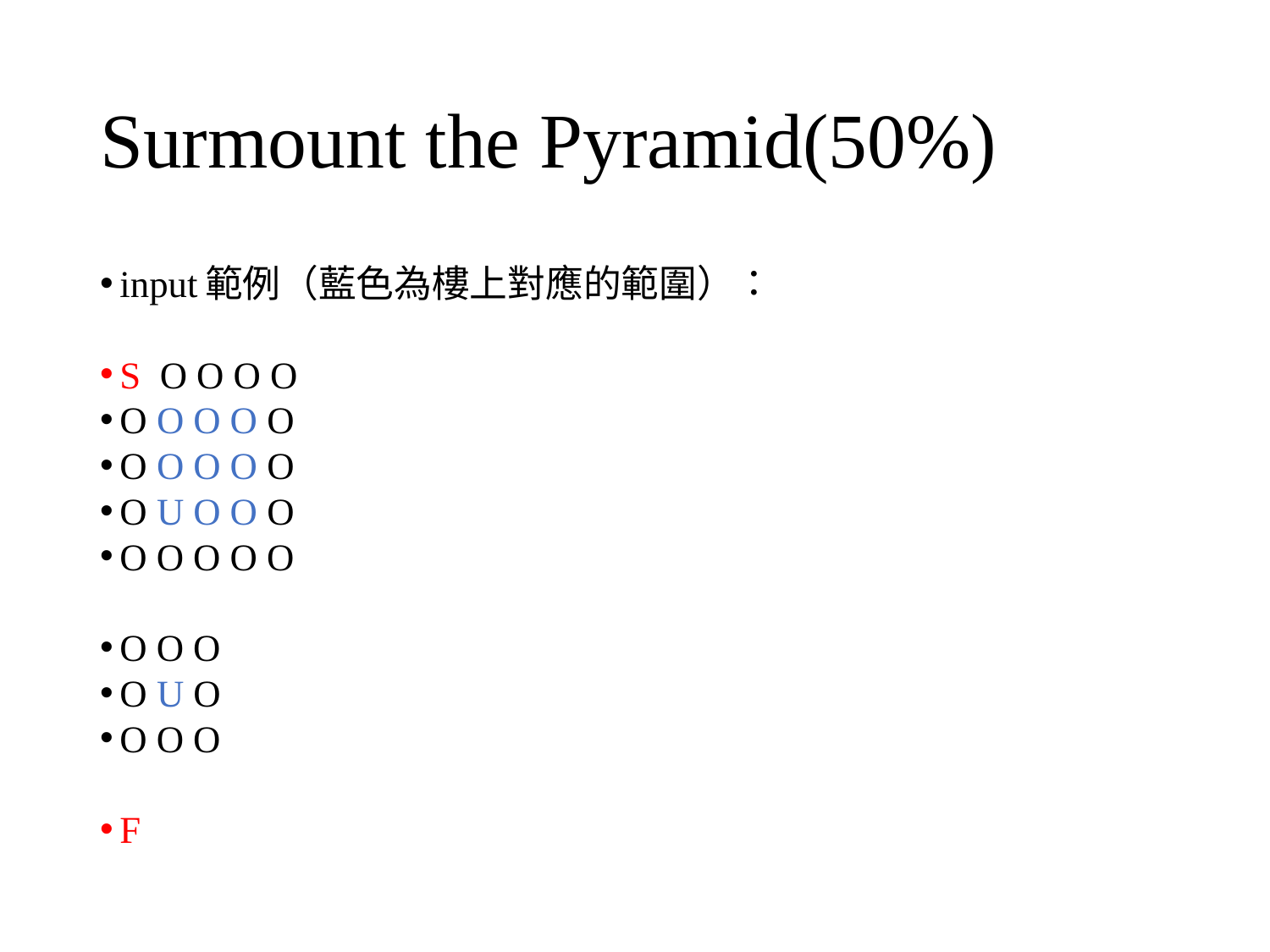

# Surmount the Pyramid(50%)
input範例（藍色為樓上對應的範圍）：

S  O O O O
O O O O O
O O O O O
O U O O O
O O O O O

O O O
O U O
O O O

F